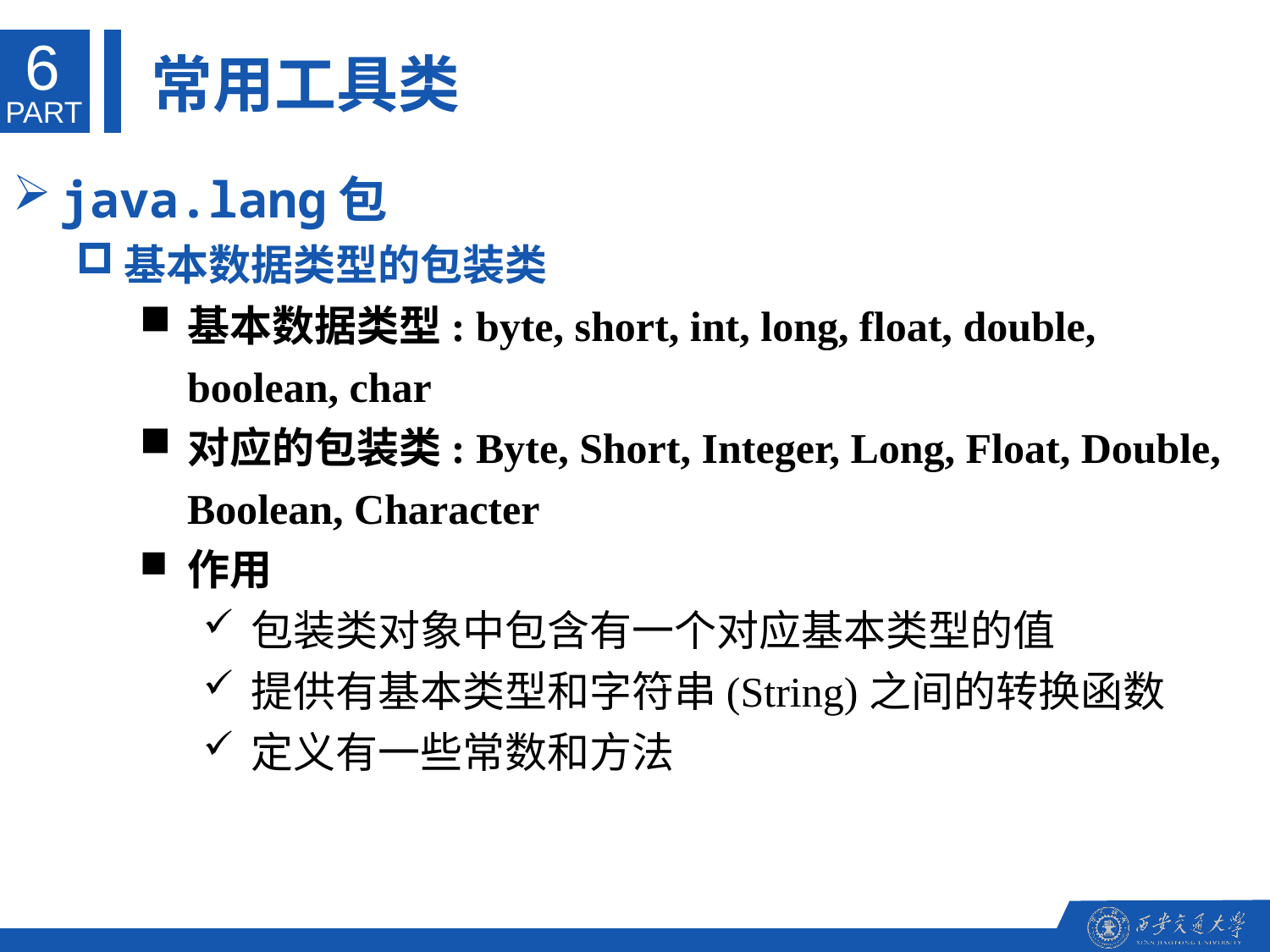

6
常用工具类
PART
java.lang包
基本数据类型的包装类
基本数据类型: byte, short, int, long, float, double, boolean, char
对应的包装类: Byte, Short, Integer, Long, Float, Double, Boolean, Character
作用
包装类对象中包含有一个对应基本类型的值
提供有基本类型和字符串(String)之间的转换函数
定义有一些常数和方法